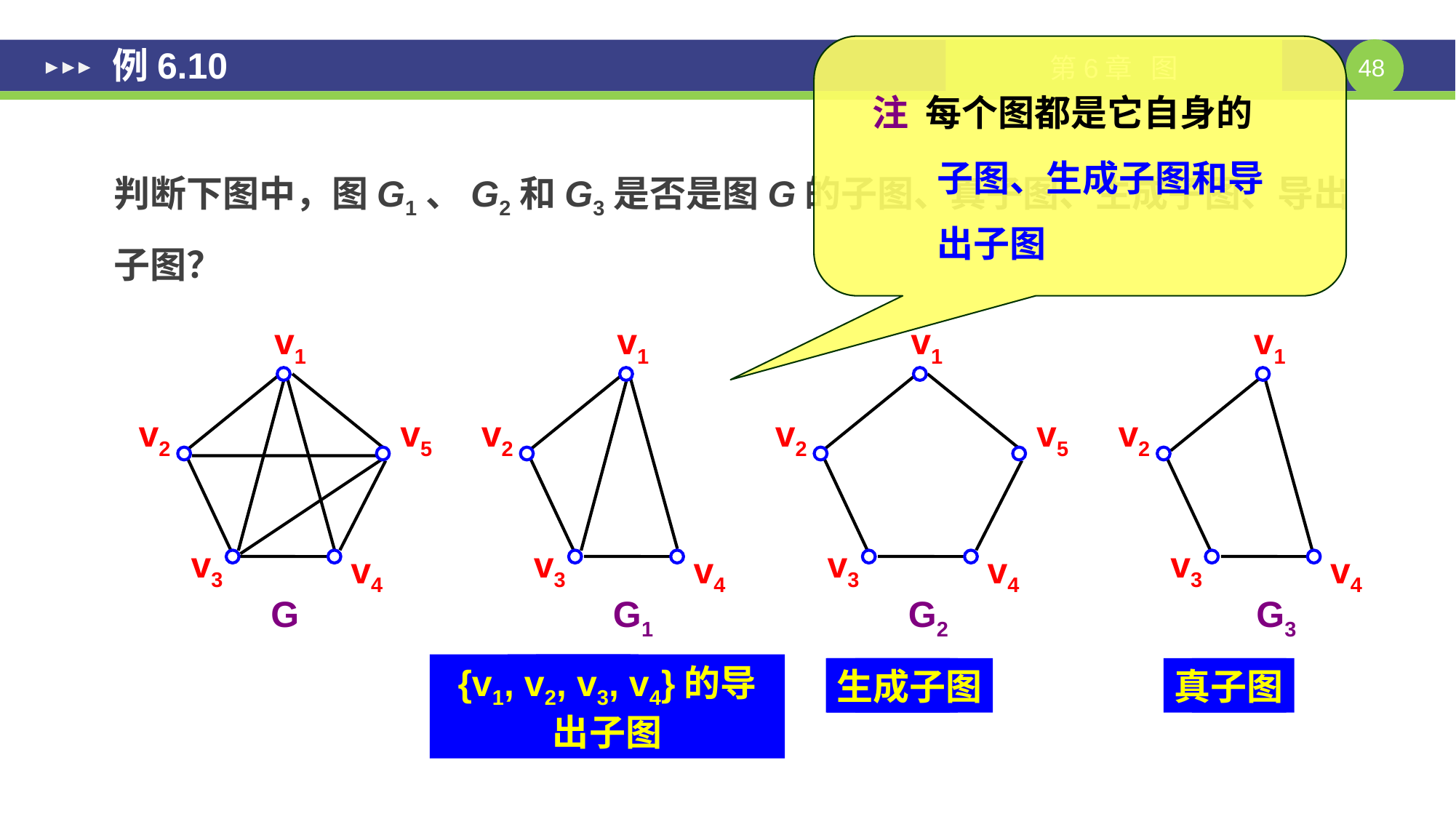

例6.10
注  每个图都是它自身的子图、生成子图和导出子图
判断下图中，图G1、G2和G3是否是图G的子图、真子图、生成子图、导出子图？
v1
v1
v1
v1

v2
v5
v2
v2
v5
v2

v3
v3
v3
v3
v4
v4
v4
v4

G
G1
G2
G3
{v1, v2, v3, v4}的导出子图
真子图
子图
生成子图
真子图
子图
真子图
子图